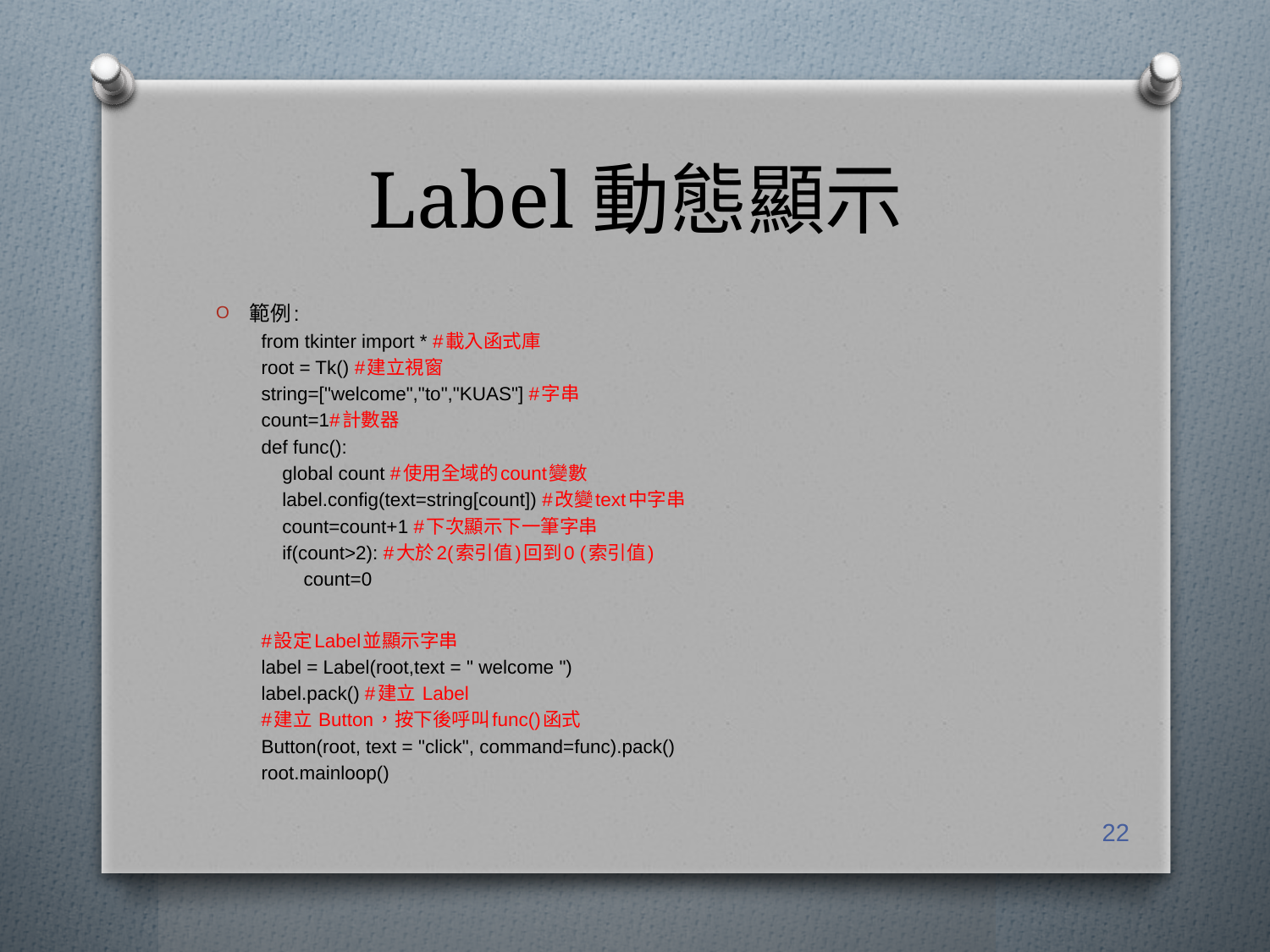

# Label動態顯示
範例:
from tkinter import * #載入函式庫
root = Tk() #建立視窗
string=["welcome","to","KUAS"] #字串
count=1#計數器
def func():
    global count #使用全域的count變數
    label.config(text=string[count]) #改變text中字串
    count=count+1 #下次顯示下一筆字串
    if(count>2): #大於2(索引值)回到0 (索引值)
        count=0

#設定Label並顯示字串
label = Label(root,text = " welcome ")
label.pack() #建立 Label
#建立 Button，按下後呼叫func()函式
Button(root, text = "click", command=func).pack()
root.mainloop()

22